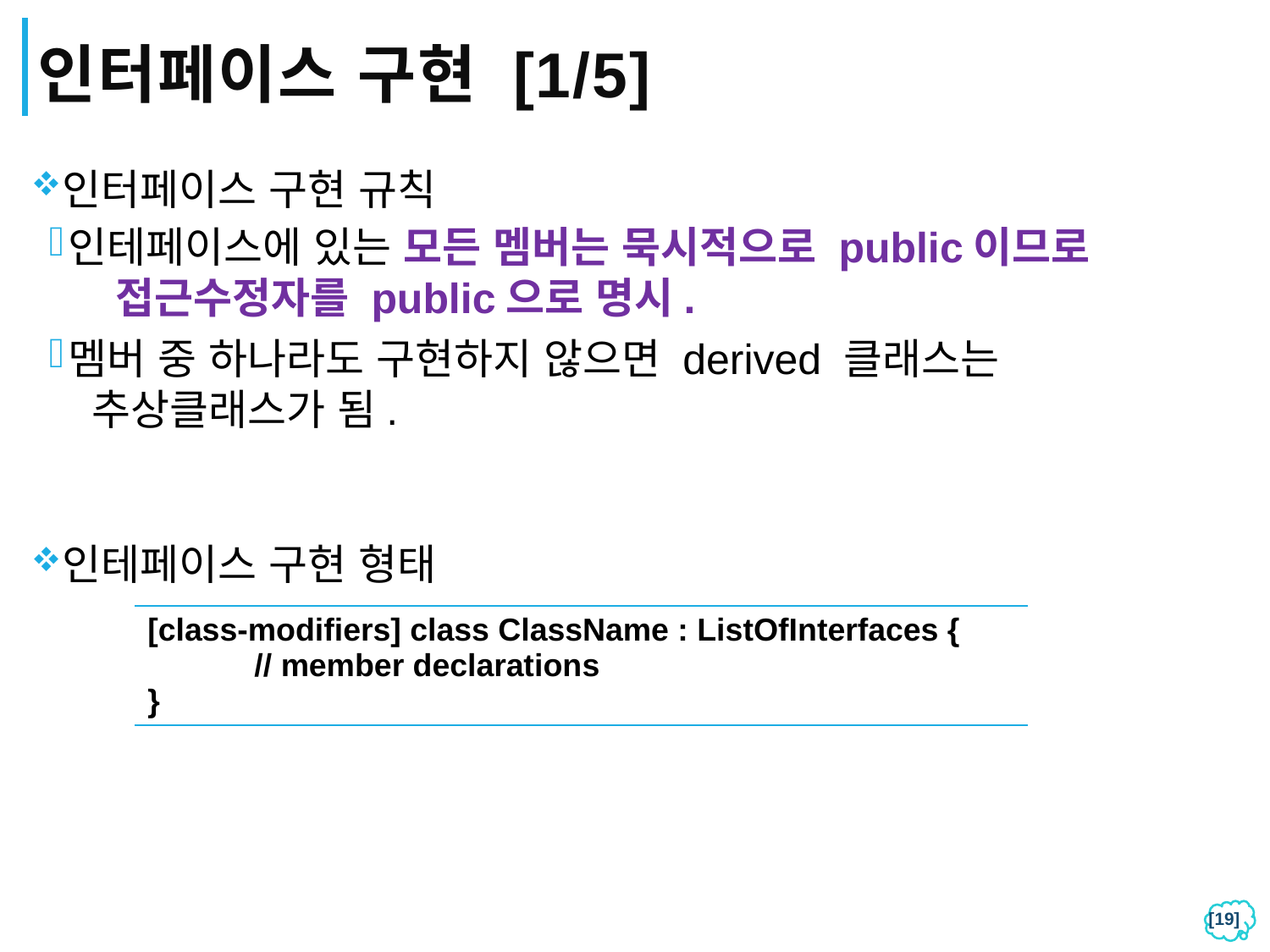

# 인터페이스 구현 [1/5]
인터페이스 구현 규칙
인테페이스에 있는 모든 멤버는 묵시적으로 public이므로                 접근수정자를 public으로 명시.
멤버 중 하나라도 구현하지 않으면 derived 클래스는                       추상클래스가 됨.

인테페이스 구현 형태

| [class-modifiers] class ClassName : ListOfInterfaces { // member declarations } |
| --- |
[19]